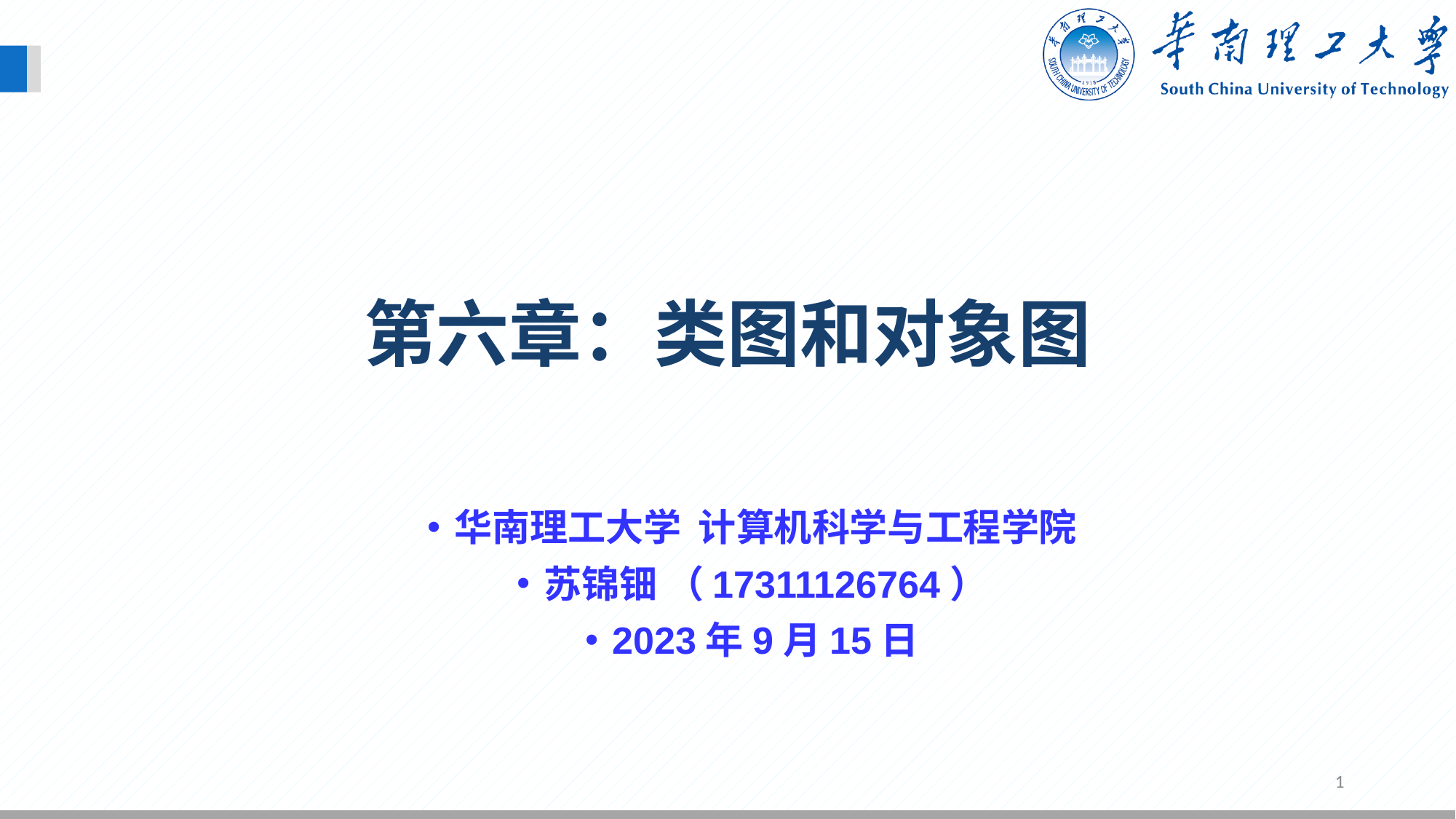

第六章：类图和对象图

华南理工大学  计算机科学与工程学院
苏锦钿 （17311126764）
2023年9月15日
1